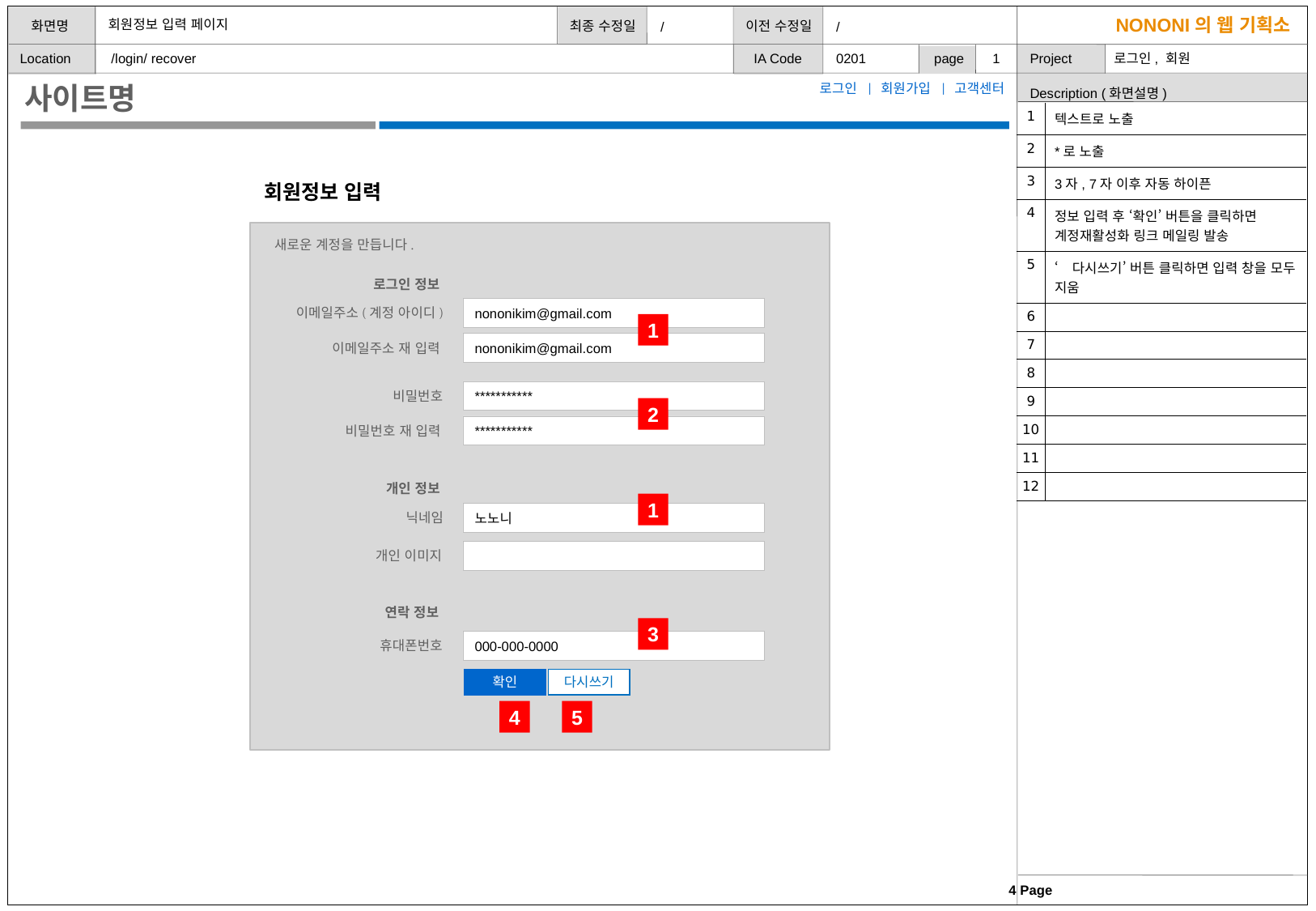

회원정보 입력 페이지
/
/
/login/ recover
0201
1
사이트명
로그인  |  회원가입  |  고객센터
| 1 | 텍스트로 노출 |
| --- | --- |
| 2 | \*로 노출 |
| 3 | 3자, 7자 이후 자동 하이픈 |
| 4 | 정보 입력 후 ‘확인’ 버튼을 클릭하면 계정재활성화 링크 메일링 발송 |
| 5 | ‘다시쓰기’ 버튼 클릭하면 입력 창을 모두 지움 |
| 6 |  |
| 7 |  |
| 8 |  |
| 9 |  |
| 10 |  |
| 11 |  |
| 12 |  |

회원정보 입력

새로운 계정을 만듭니다.
로그인 정보
nononikim@gmail.com
이메일주소(계정 아이디)
1
nononikim@gmail.com
이메일주소 재 입력
***********
비밀번호
2
***********
비밀번호 재 입력
개인 정보
1
노노니
닉네임

개인 이미지
연락 정보
3
000-000-0000
휴대폰번호
확인
다시쓰기
4
5